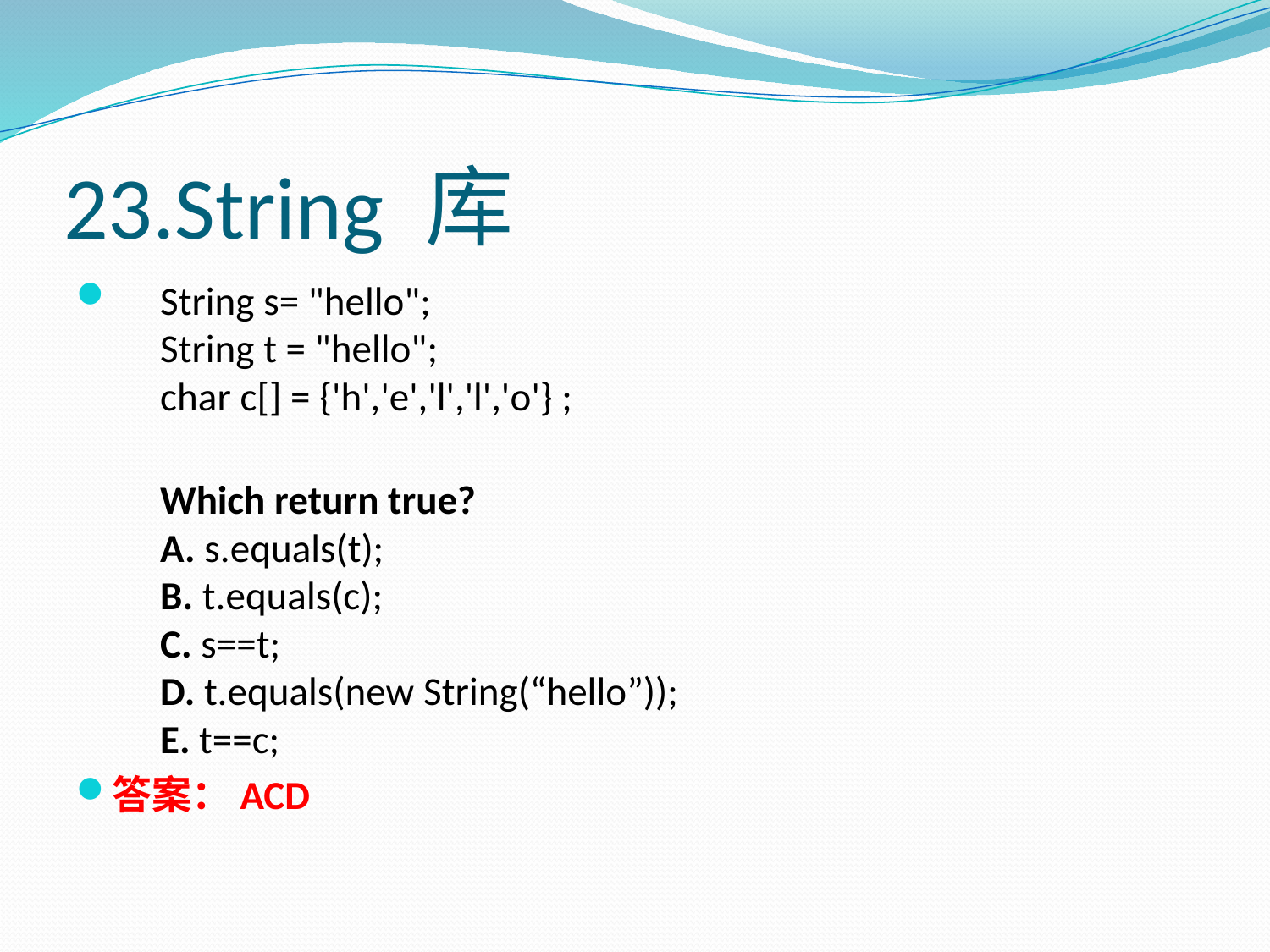

# 23.String 库
　String s= "hello";
　String t = "hello";
　char c[] = {'h','e','l','l','o'} ;
　Which return true?
　A. s.equals(t);
　B. t.equals(c);
　C. s==t;
　D. t.equals(new String(“hello”));
　E. t==c;
答案：ACD